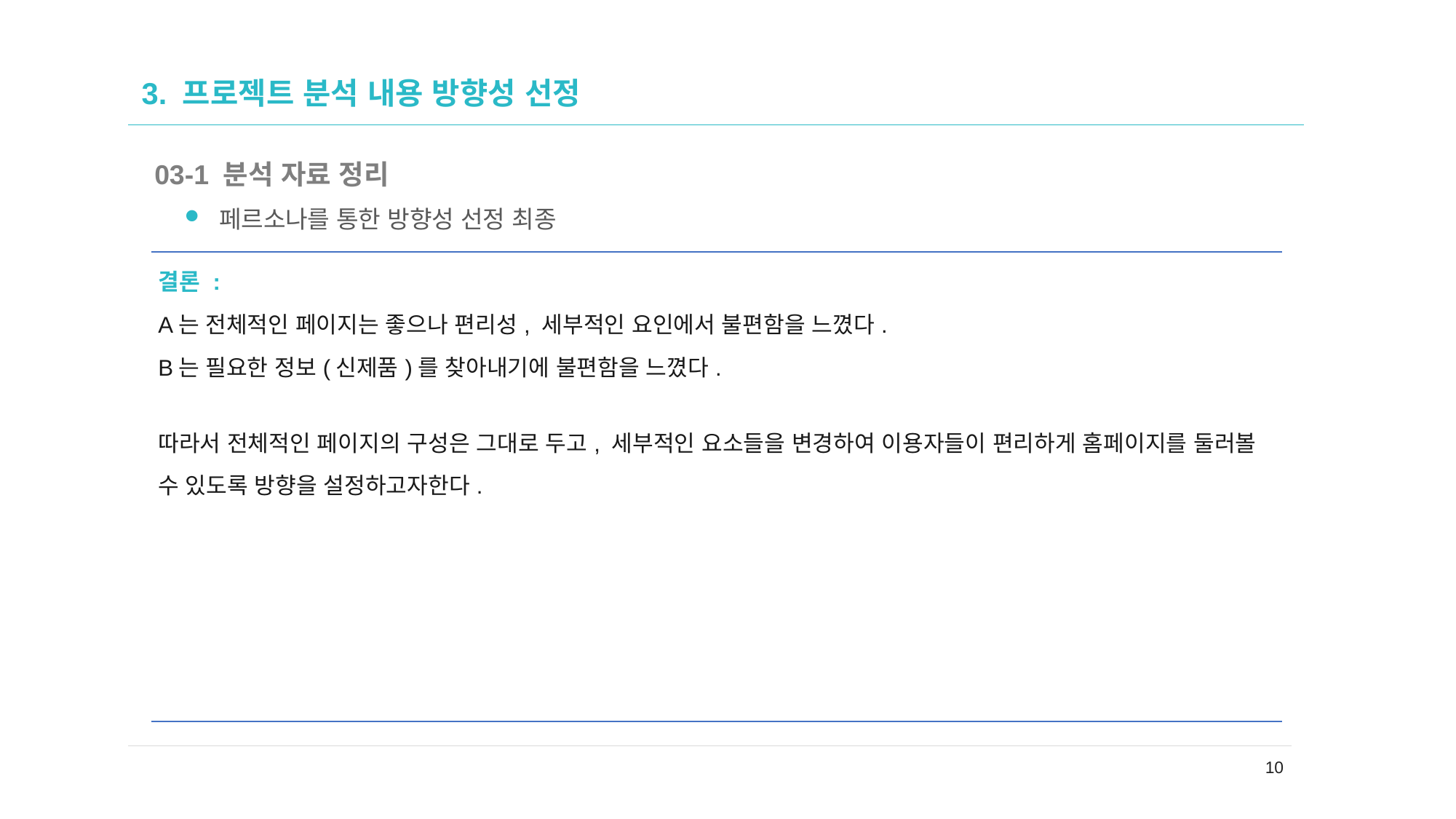

02
# 3. 프로젝트 분석 내용 방향성 선정
03-1 분석 자료 정리
페르소나를 통한 방향성 선정 최종
| 결론 : A는 전체적인 페이지는 좋으나 편리성, 세부적인 요인에서 불편함을 느꼈다. B는 필요한 정보(신제품)를 찾아내기에 불편함을 느꼈다. 따라서 전체적인 페이지의 구성은 그대로 두고, 세부적인 요소들을 변경하여 이용자들이 편리하게 홈페이지를 둘러볼 수 있도록 방향을 설정하고자한다. |
| --- |
10